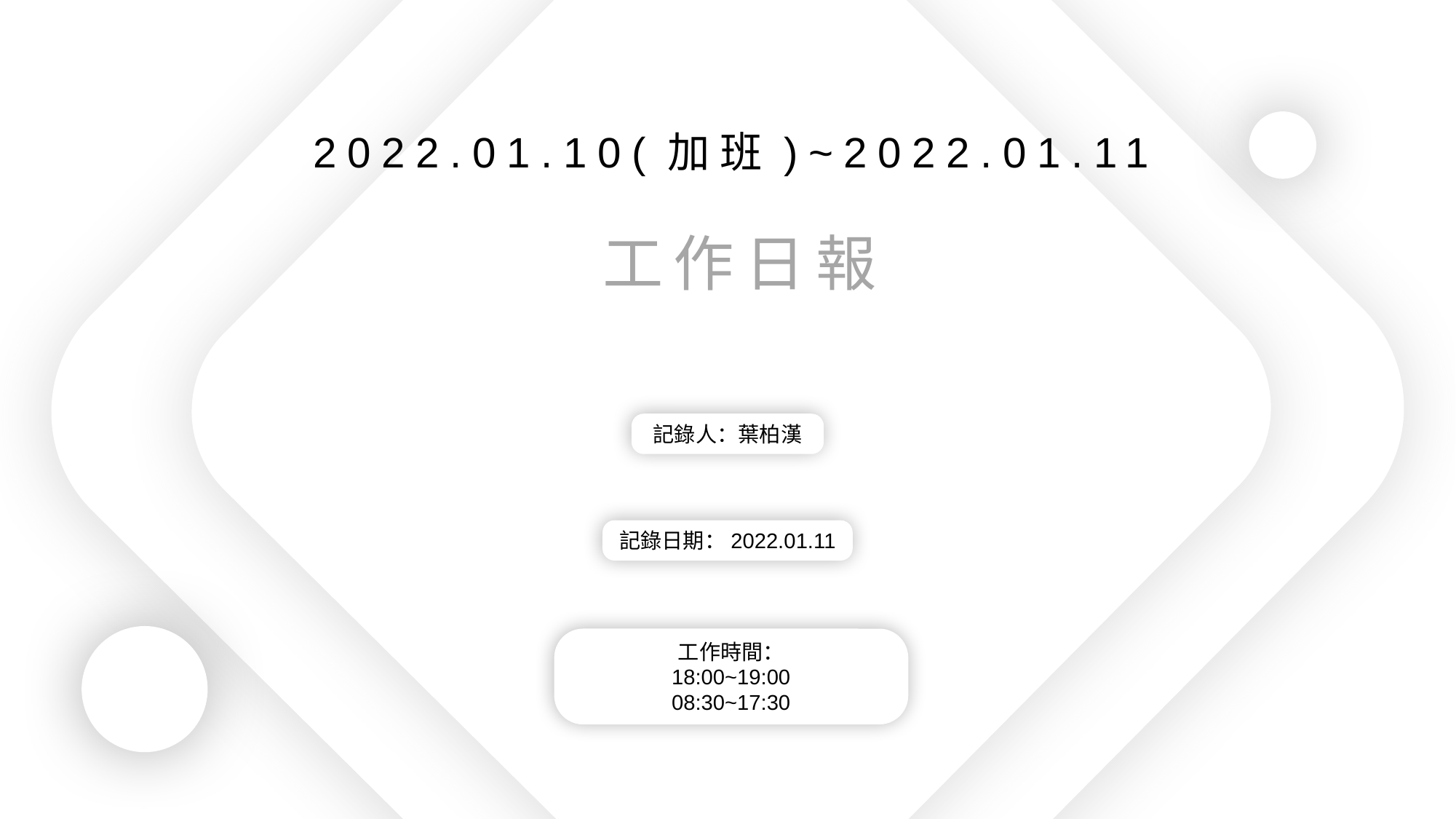

2022.01.10(加班)~2022.01.11
工作日報

記錄人：葉柏漢

記錄日期：2022.01.11

工作時間：
18:00~19:00
08:30~17:30